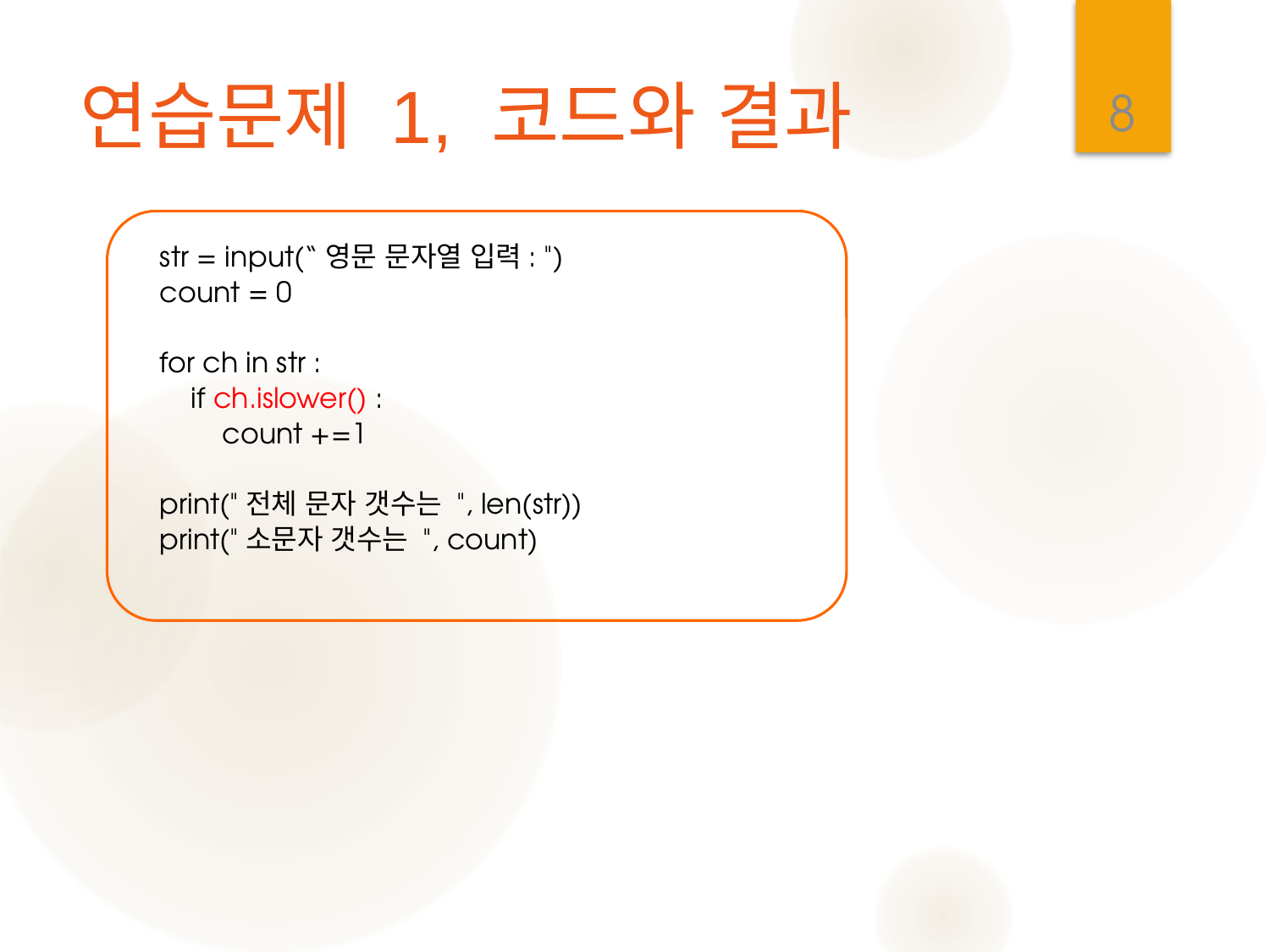

8
# 연습문제 1, 코드와 결과

str = input(“영문 문자열 입력: ")
count = 0

for ch in str :
    if ch.islower() :
        count +=1

print("전체 문자 갯수는 ", len(str))
print("소문자 갯수는 ", count)